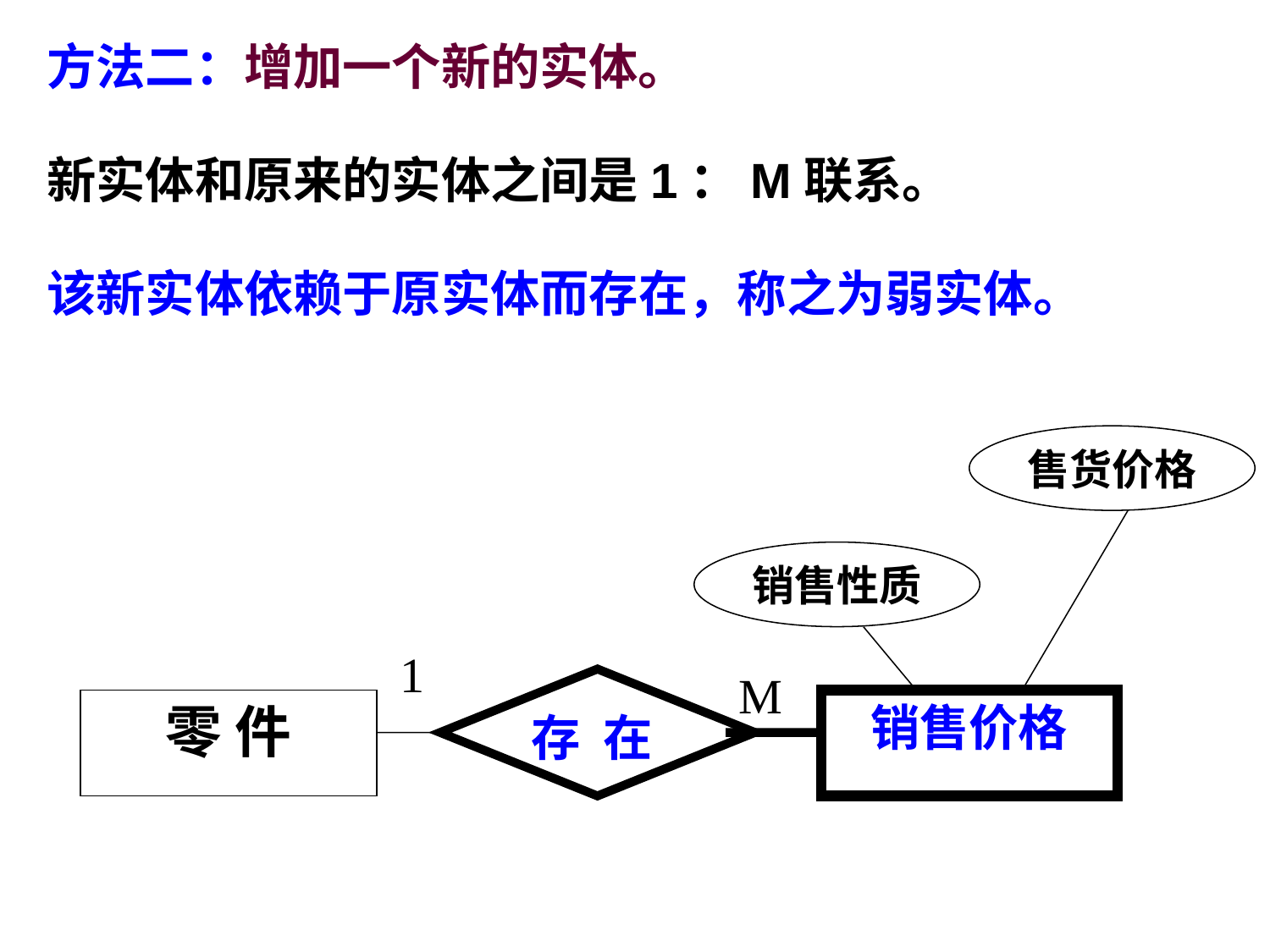

方法二：增加一个新的实体。
  新实体和原来的实体之间是1：M联系。
  该新实体依赖于原实体而存在，称之为弱实体。
售货价格

销售性质

1
M
存  在
零 件
销售价格